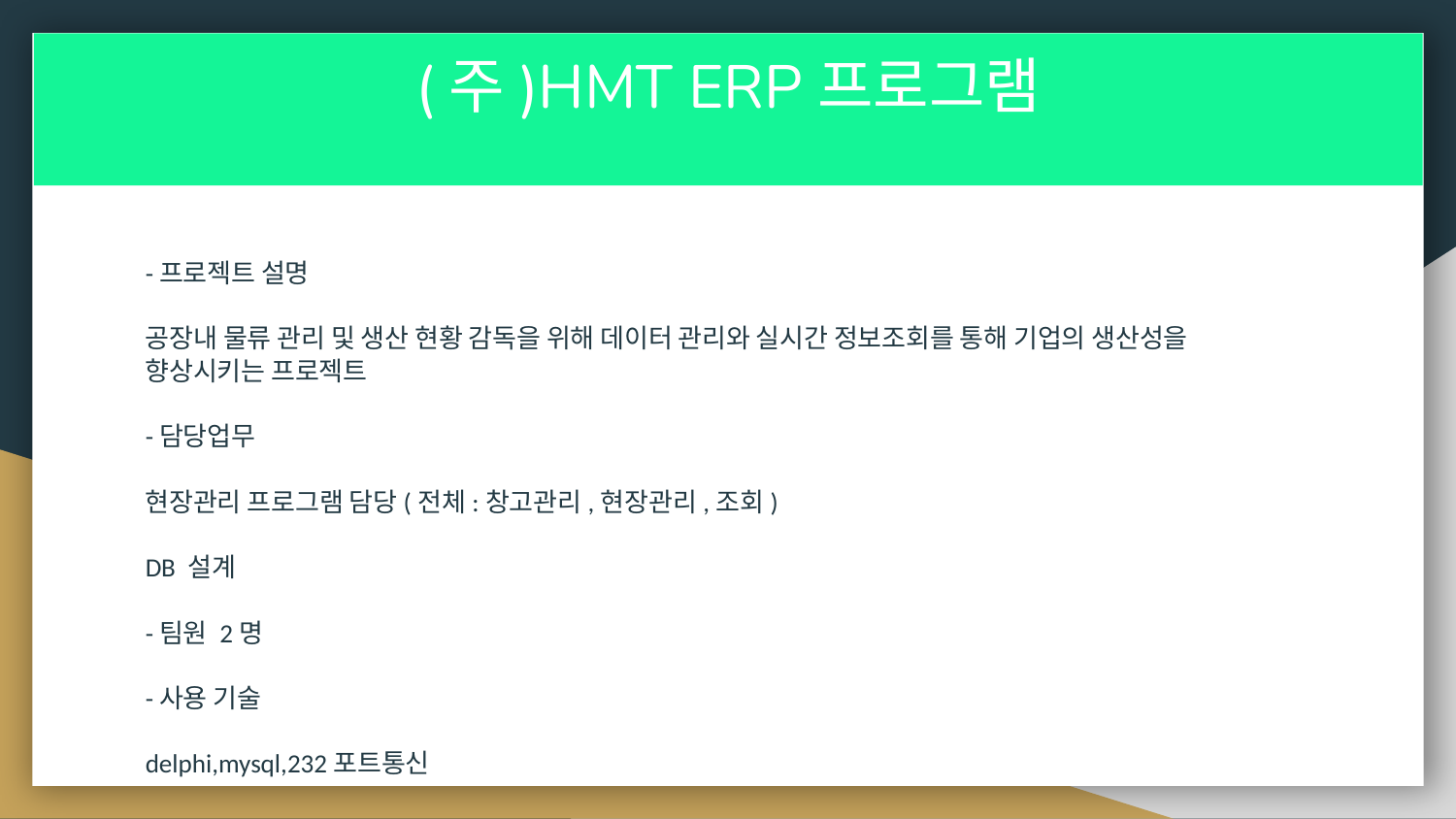

# (주)HMT ERP프로그램
-프로젝트 설명
공장내 물류 관리 및 생산 현황 감독을 위해 데이터 관리와 실시간 정보조회를 통해 기업의 생산성을 향상시키는 프로젝트
-담당업무
현장관리 프로그램 담당(전체:창고관리,현장관리,조회)
DB 설계
-팀원 2명
-사용 기술
delphi,mysql,232포트통신